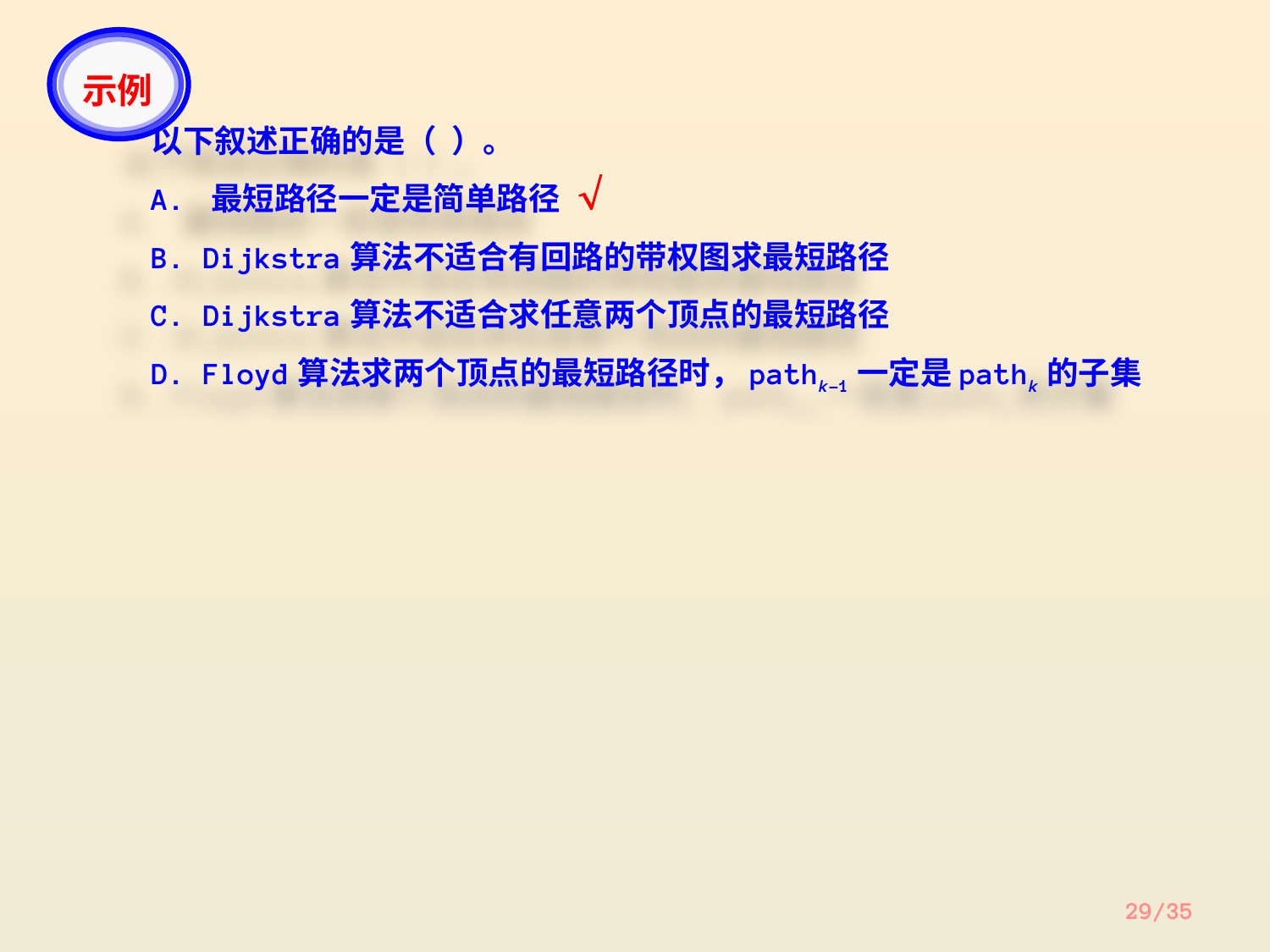

示例
以下叙述正确的是（  ）。
A. 最短路径一定是简单路径
B. Dijkstra算法不适合有回路的带权图求最短路径
C. Dijkstra算法不适合求任意两个顶点的最短路径
D. Floyd算法求两个顶点的最短路径时，pathk-1一定是pathk的子集
√
29/35